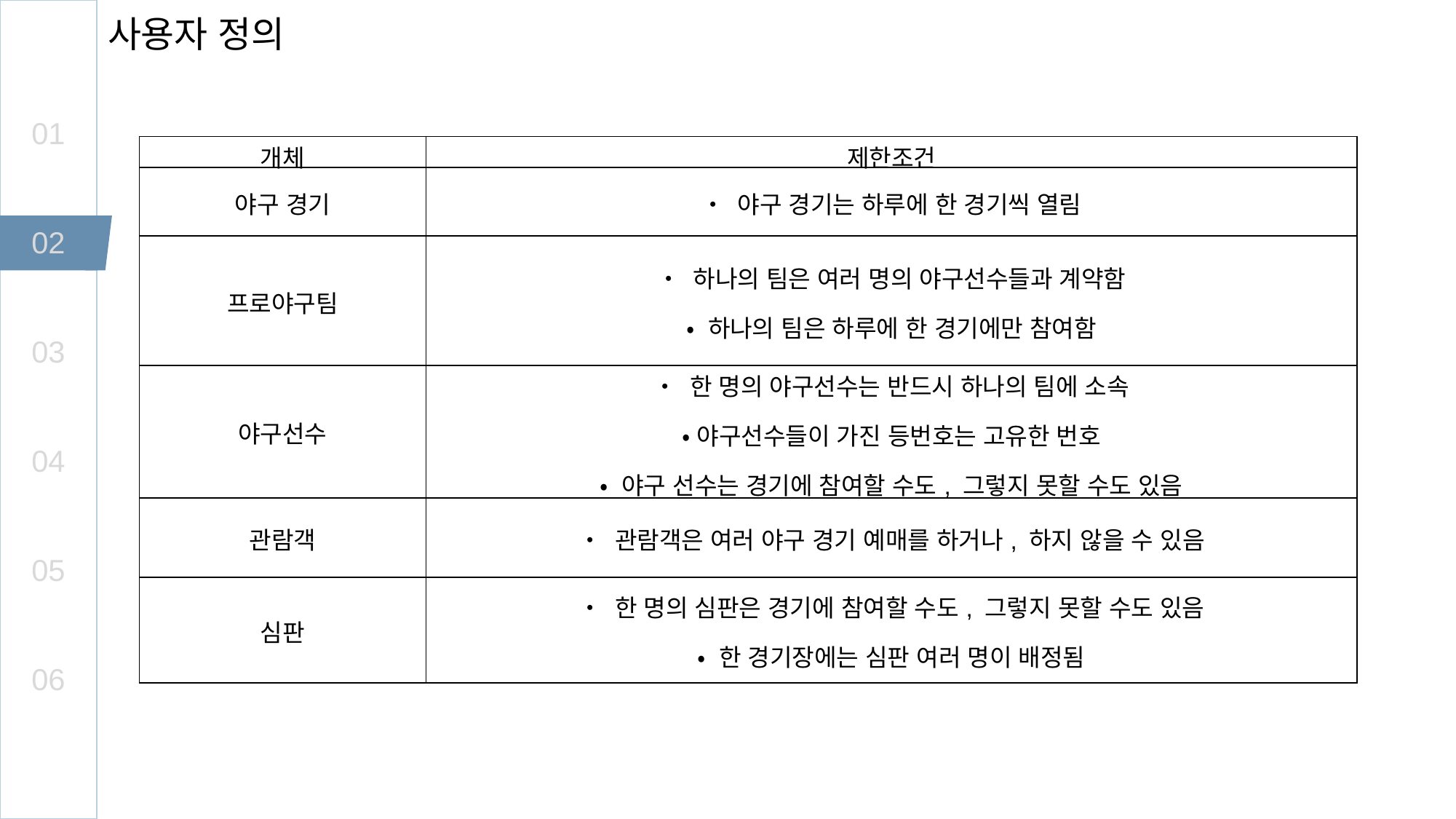

01

02

03

04

05

06

사용자 정의
| 개체 | 제한조건 |
| --- | --- |
| 야구 경기 | • 야구 경기는 하루에 한 경기씩 열림 |
| 프로야구팀 | • 하나의 팀은 여러 명의 야구선수들과 계약함 • 하나의 팀은 하루에 한 경기에만 참여함 |
| 야구선수 | • 한 명의 야구선수는 반드시 하나의 팀에 소속 •야구선수들이 가진 등번호는 고유한 번호 • 야구 선수는 경기에 참여할 수도, 그렇지 못할 수도 있음 |
| 관람객 | • 관람객은 여러 야구 경기 예매를 하거나, 하지 않을 수 있음 |
| 심판 | • 한 명의 심판은 경기에 참여할 수도, 그렇지 못할 수도 있음 • 한 경기장에는 심판 여러 명이 배정됨 |